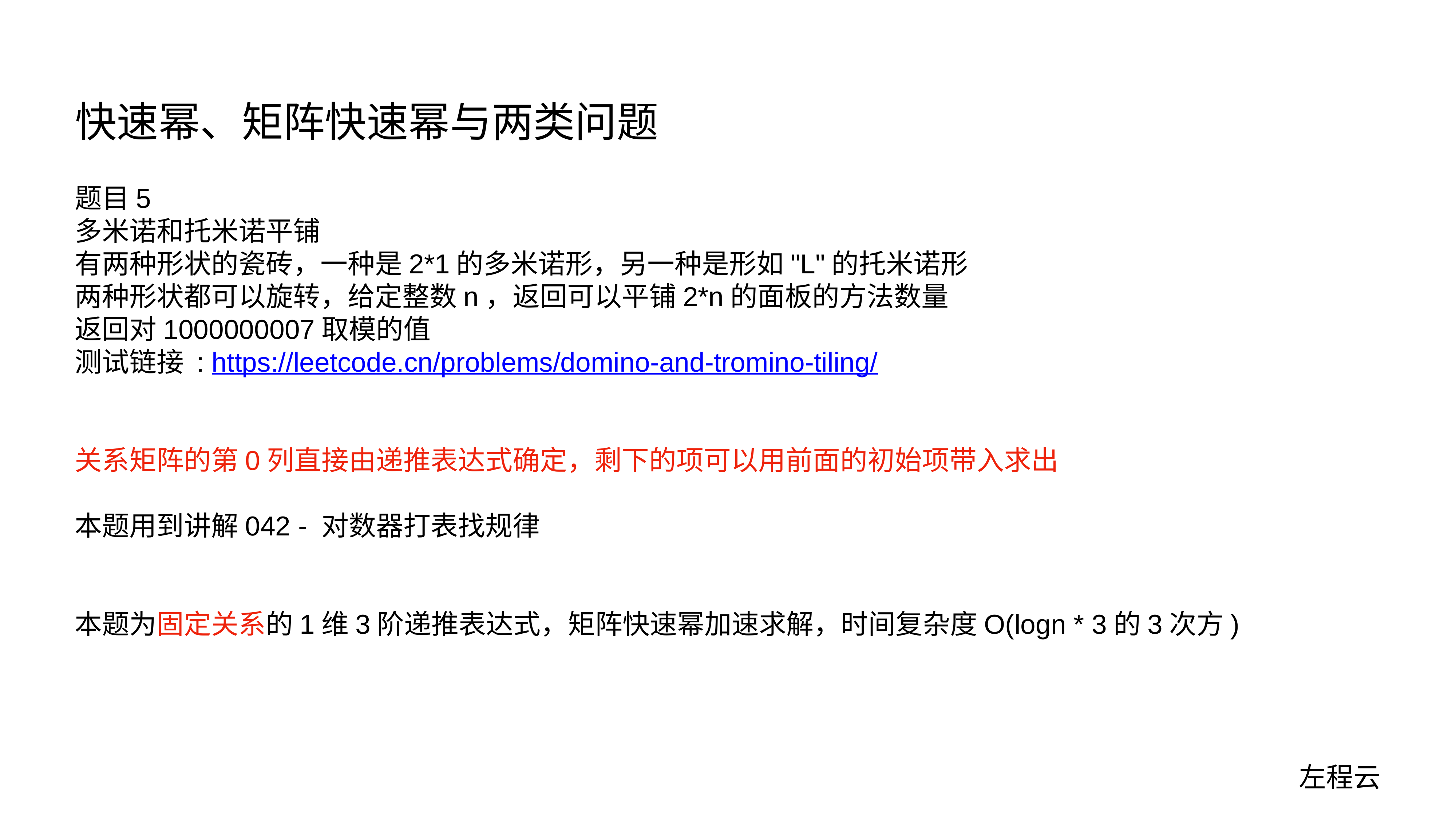

# 快速幂、矩阵快速幂与两类问题
题目5
多米诺和托米诺平铺
有两种形状的瓷砖，一种是2*1的多米诺形，另一种是形如"L"的托米诺形
两种形状都可以旋转，给定整数n，返回可以平铺2*n的面板的方法数量
返回对1000000007取模的值
测试链接 : https://leetcode.cn/problems/domino-and-tromino-tiling/

关系矩阵的第0列直接由递推表达式确定，剩下的项可以用前面的初始项带入求出

本题用到讲解042 - 对数器打表找规律

本题为固定关系的1维3阶递推表达式，矩阵快速幂加速求解，时间复杂度O(logn * 3的3次方)
左程云